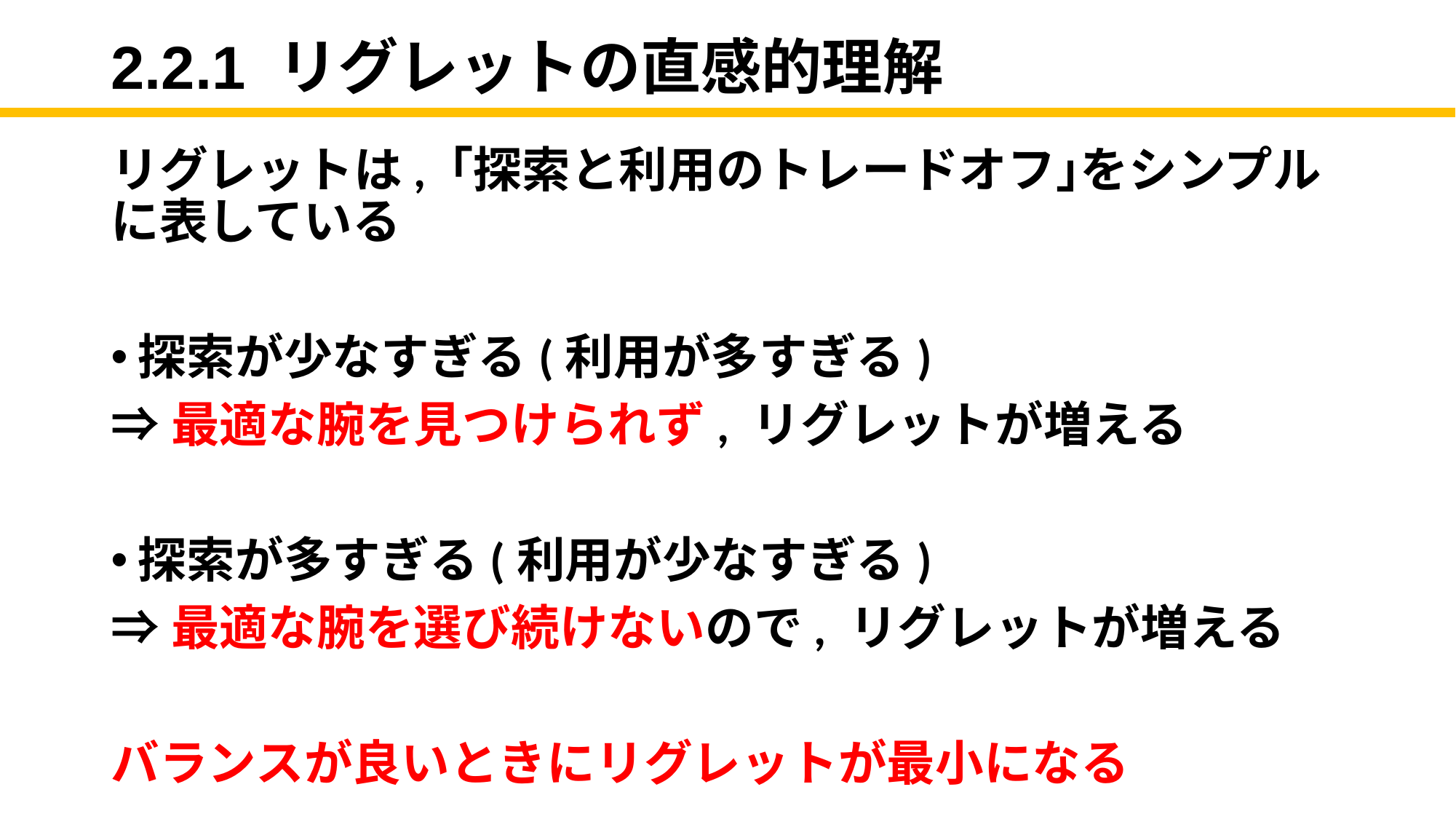

# 2.2.1 リグレットの直感的理解
リグレットは, ｢探索と利用のトレードオフ｣をシンプルに表している

探索が少なすぎる(利用が多すぎる)
⇒最適な腕を見つけられず, リグレットが増える

探索が多すぎる(利用が少なすぎる)
⇒最適な腕を選び続けないので, リグレットが増える

バランスが良いときにリグレットが最小になる